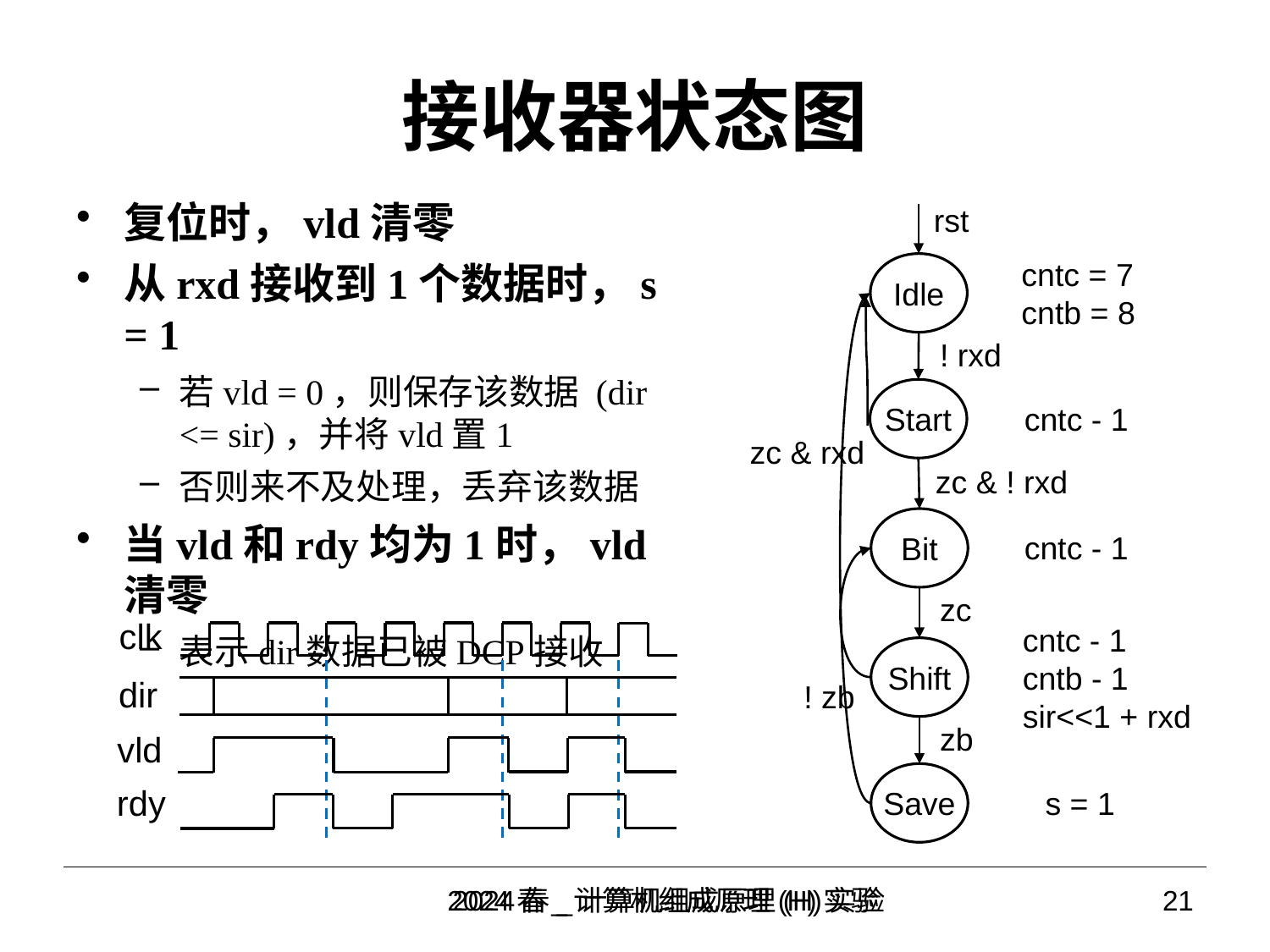

# 接收器状态图
复位时，vld清零
从rxd接收到1个数据时，s = 1
若vld = 0，则保存该数据 (dir <= sir)，并将vld置1
否则来不及处理，丢弃该数据
当vld和rdy均为1时，vld清零
表示dir数据已被DCP接收
rst
Idle
cntc = 7
cntb = 8
! rxd
Start
cntc - 1
zc & rxd
zc & ! rxd
Bit
cntc - 1
zc
cntc - 1
cntb - 1
sir<<1 + rxd
Shift
! zb
zb
Save
s = 1
clk
dir
vld
rdy

2024春_计算机组成原理(H)实验
2024春_计算机组成原理(H)实验
21
21